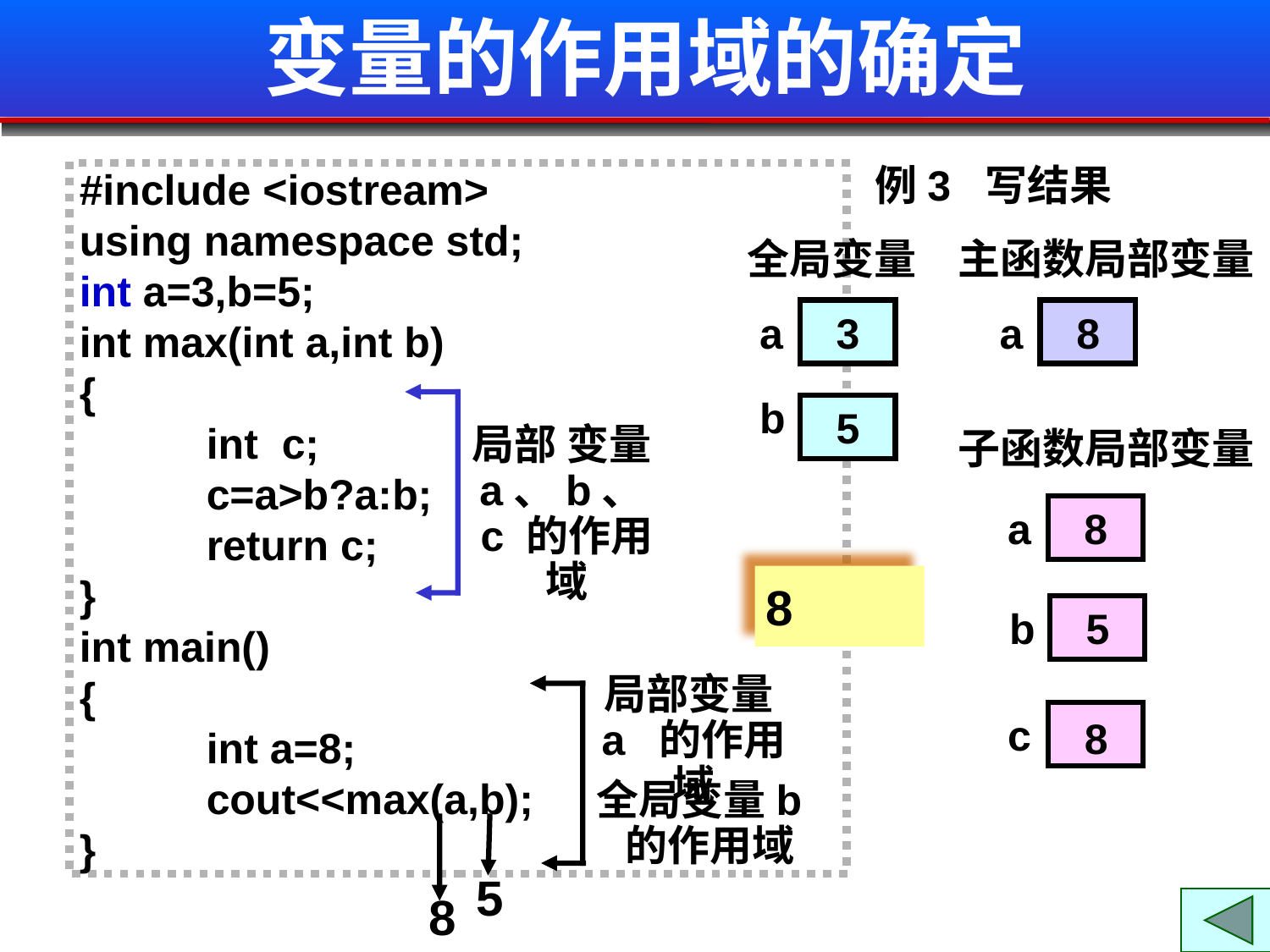

# 变量的作用域的确定

例3  写结果
#include <iostream>
using namespace std;
int a=3,b=5;
int max(int a,int b)
{
	int  c;
	c=a>b?a:b;
	return c;
}
int main()
{
	int a=8;
	cout<<max(a,b);
}
全局变量
主函数局部变量
a

  3
a

  8
b

  5
子函数局部变量
局部 变量a、b、c 的作用域
a

  8

8

b

  5
局部变量a  的作用域

c

  8
全局变量b  的作用域

5
8